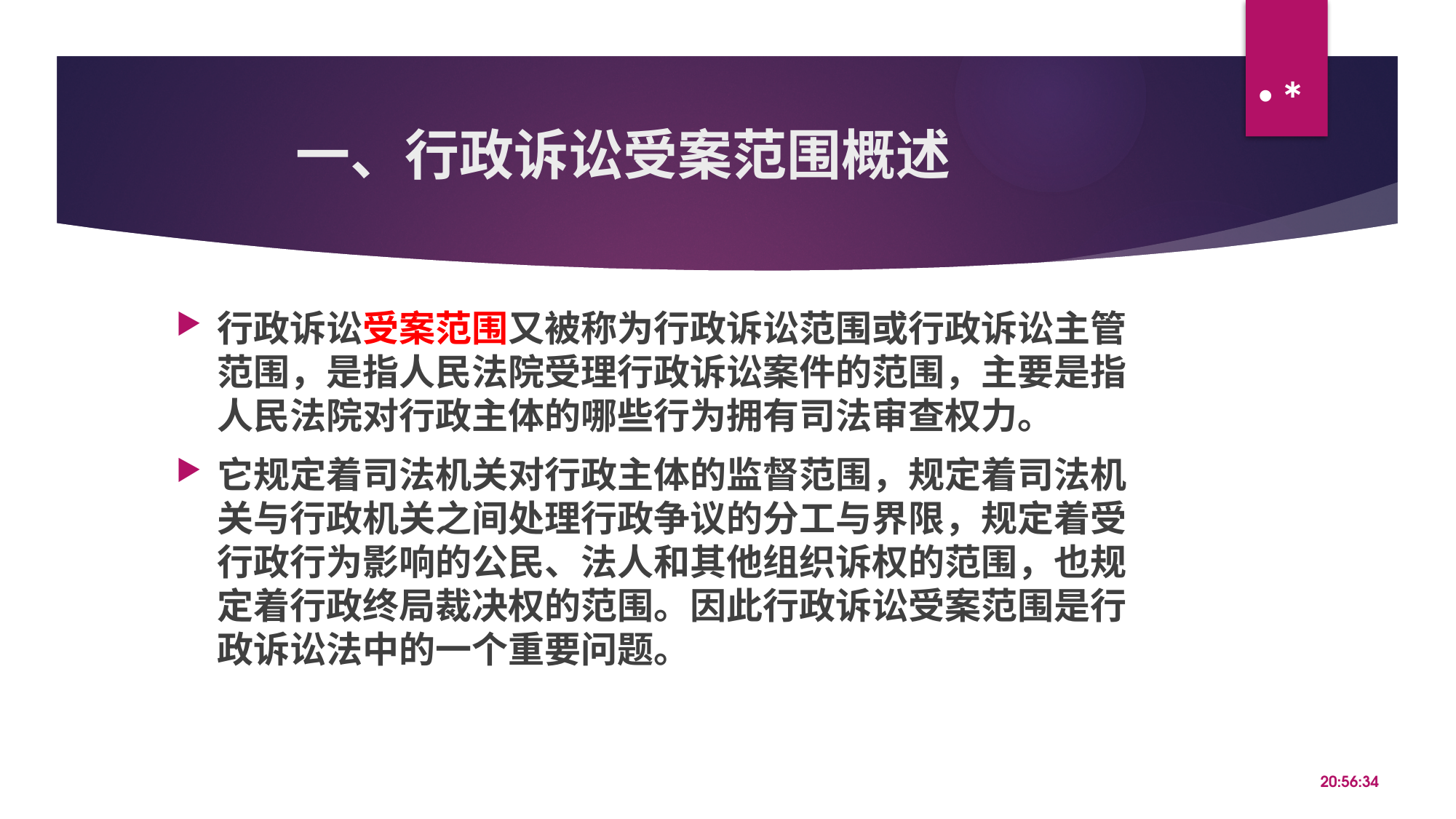

*
# 一、行政诉讼受案范围概述
行政诉讼受案范围又被称为行政诉讼范围或行政诉讼主管范围，是指人民法院受理行政诉讼案件的范围，主要是指人民法院对行政主体的哪些行为拥有司法审查权力。
它规定着司法机关对行政主体的监督范围，规定着司法机关与行政机关之间处理行政争议的分工与界限，规定着受行政行为影响的公民、法人和其他组织诉权的范围，也规定着行政终局裁决权的范围。因此行政诉讼受案范围是行政诉讼法中的一个重要问题。
20:56:34